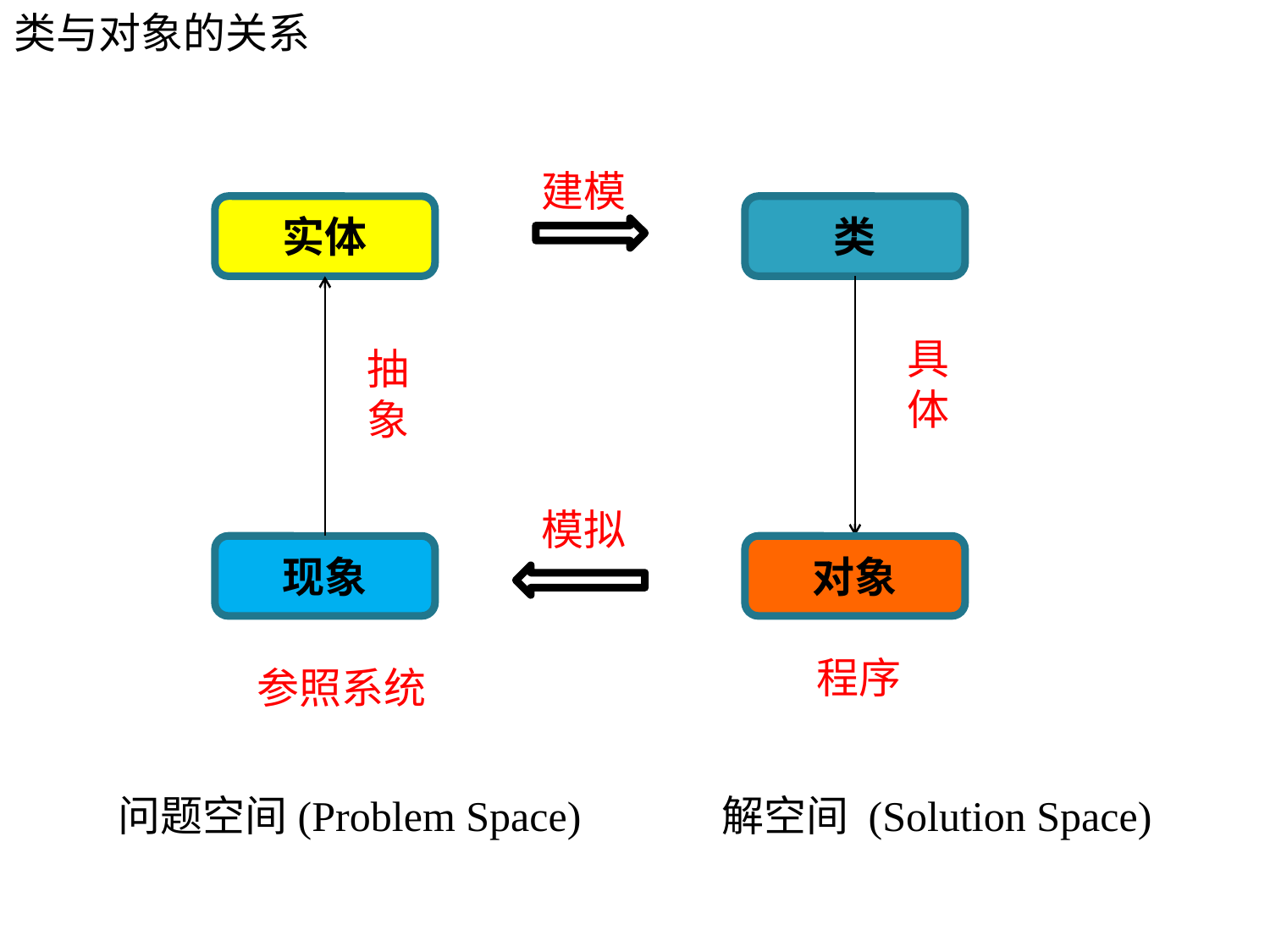

类与对象的关系
建模
实体
类

具体
抽象
模拟
现象
对象

程序
参照系统
问题空间(Problem Space)
解空间 (Solution Space)